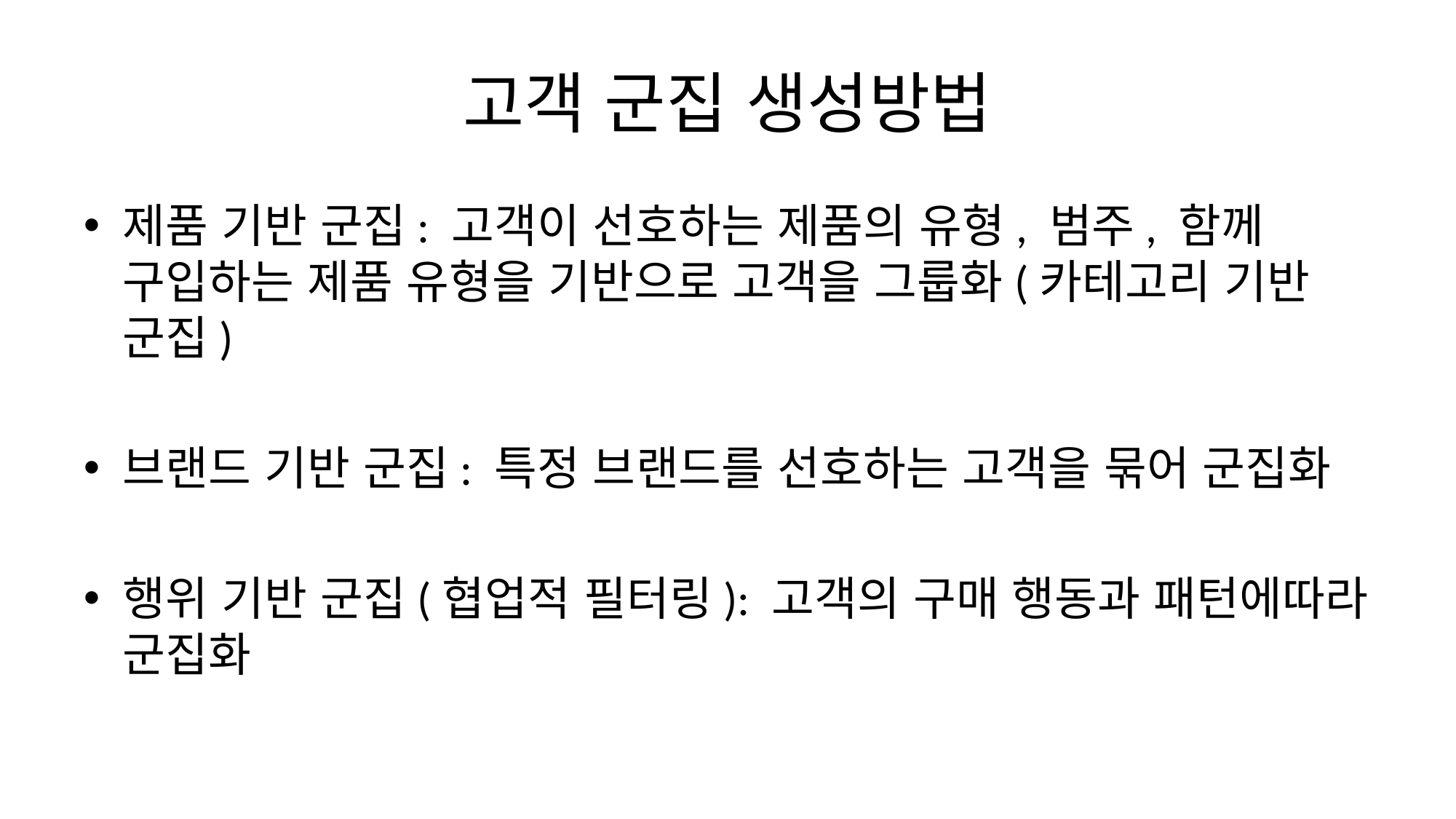

# 고객 군집 생성방법
제품 기반 군집: 고객이 선호하는 제품의 유형, 범주, 함께 구입하는 제품 유형을 기반으로 고객을 그룹화(카테고리 기반 군집)

브랜드 기반 군집: 특정 브랜드를 선호하는 고객을 묶어 군집화

행위 기반 군집(협업적 필터링): 고객의 구매 행동과 패턴에따라 군집화